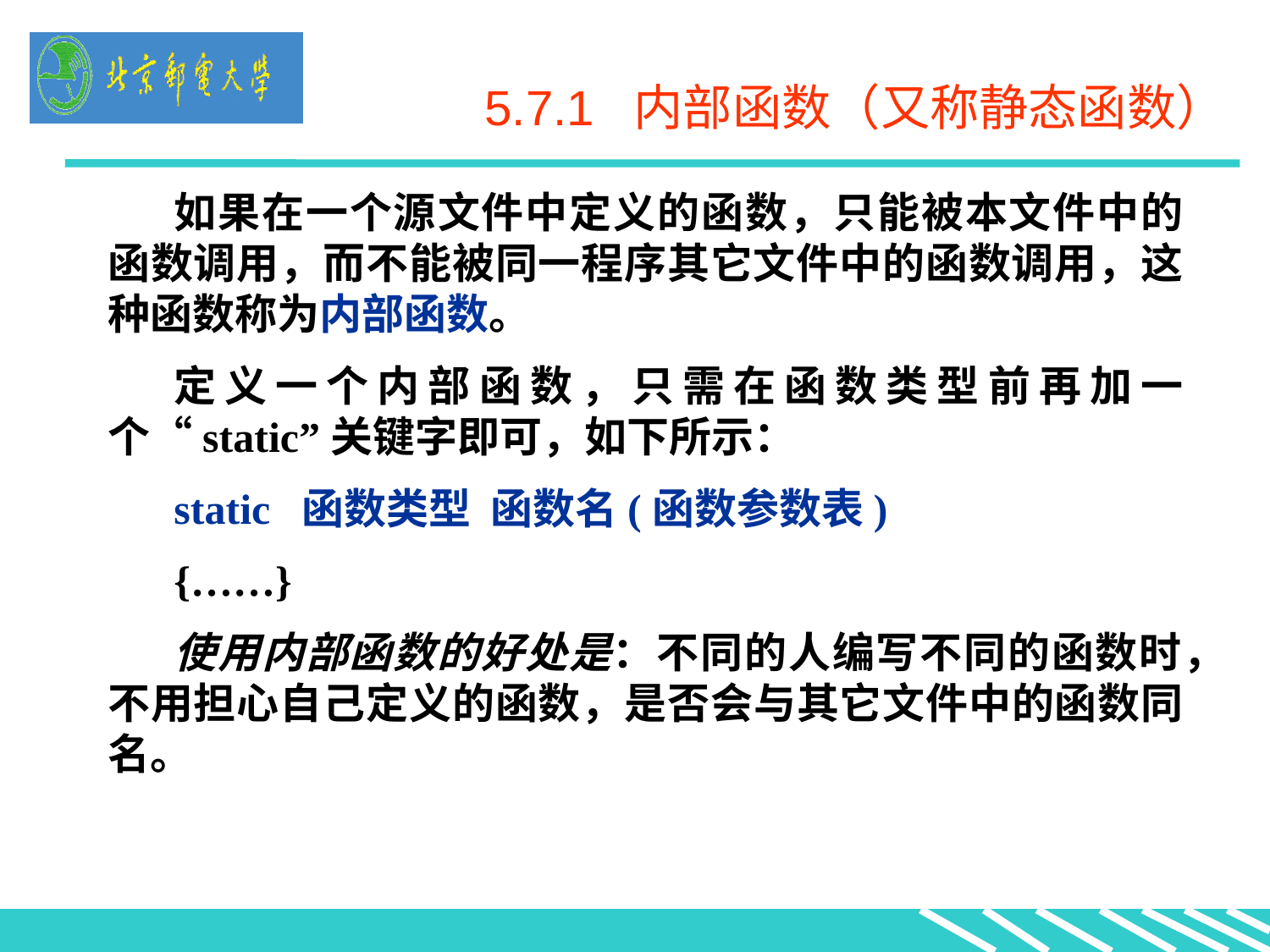

# 5.7.1  内部函数（又称静态函数）
如果在一个源文件中定义的函数，只能被本文件中的函数调用，而不能被同一程序其它文件中的函数调用，这种函数称为内部函数。
定义一个内部函数，只需在函数类型前再加一个“static”关键字即可，如下所示：
static  函数类型  函数名(函数参数表)
{……}
使用内部函数的好处是：不同的人编写不同的函数时，不用担心自己定义的函数，是否会与其它文件中的函数同名。